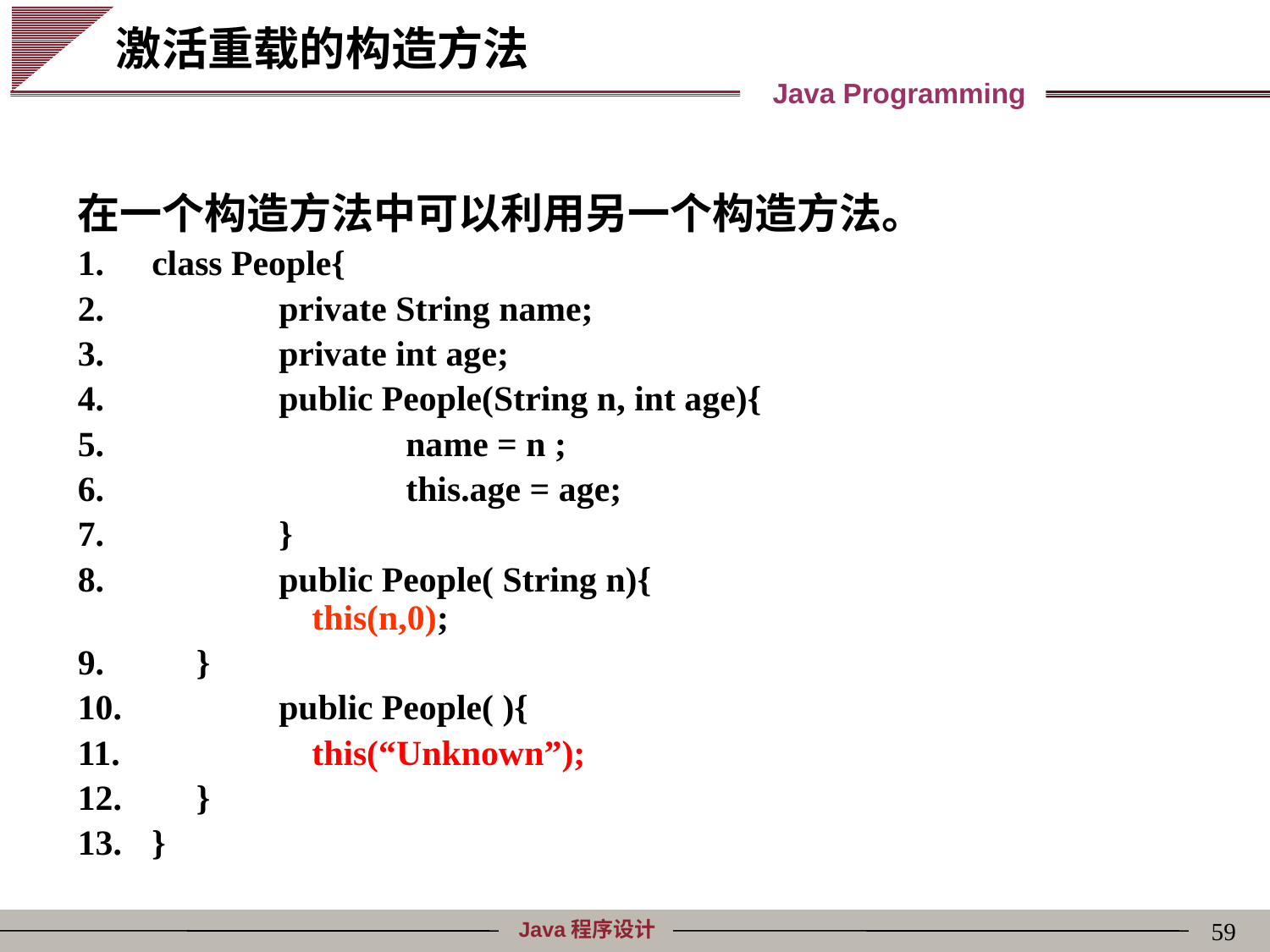

# 激活重载的构造方法
在一个构造方法中可以利用另一个构造方法。
class People{
	private String name;
	private int age;
	public People(String n, int age){
		name = n ;
		this.age = age;
	}
	public People( String n){
                  this(n,0);
     }
	public People( ){
                  this(“Unknown”);
     }
}